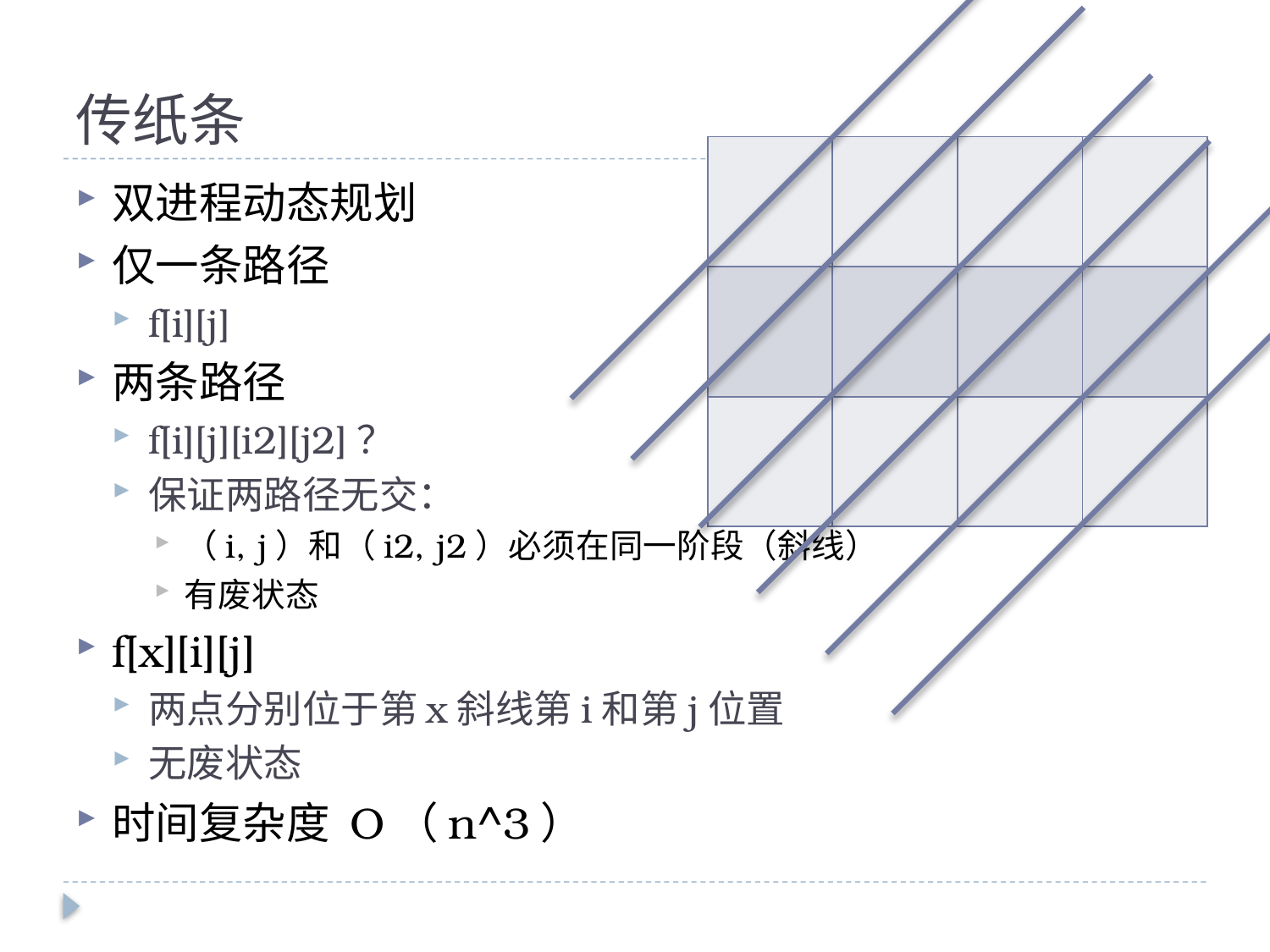

# 传纸条
|  |  |  |  |
| --- | --- | --- | --- |
|  |  |  |  |
|  |  |  |  |
双进程动态规划
仅一条路径
f[i][j]
两条路径
f[i][j][i2][j2]？
保证两路径无交：
（i, j）和（i2, j2）必须在同一阶段（斜线）
有废状态
f[x][i][j]
两点分别位于第x斜线第i和第j位置
无废状态
时间复杂度 O（n^3）